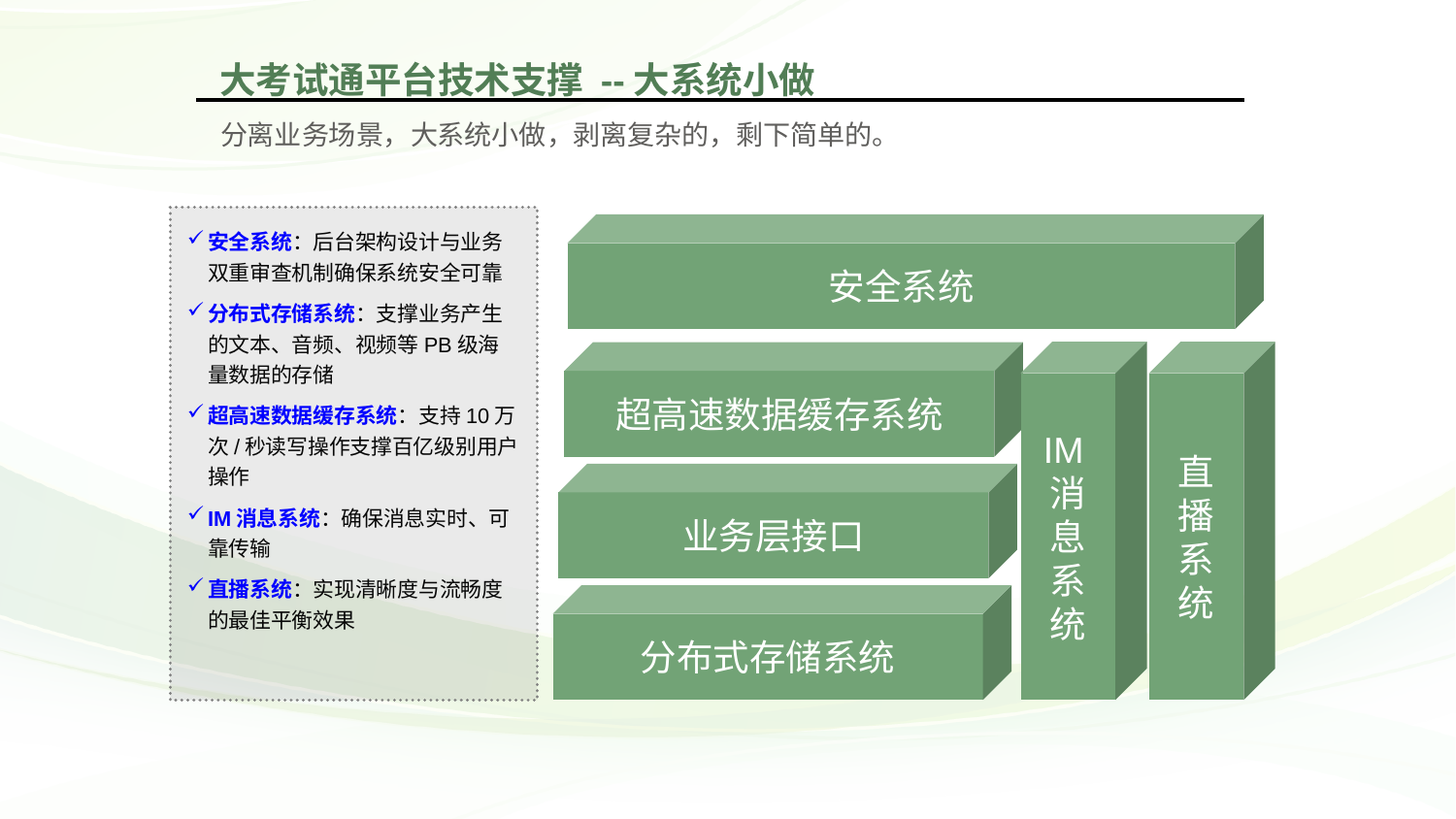

# 大考试通平台技术支撑 --大系统小做
分离业务场景，大系统小做，剥离复杂的，剩下简单的。

安全系统
安全系统：后台架构设计与业务双重审查机制确保系统安全可靠
分布式存储系统：支撑业务产生的文本、音频、视频等PB级海量数据的存储
超高速数据缓存系统：支持10万次/秒读写操作支撑百亿级别用户操作
IM消息系统：确保消息实时、可靠传输
直播系统：实现清晰度与流畅度的最佳平衡效果
IM消息系统
直播系统
超高速数据缓存系统
业务层接口
分布式存储系统